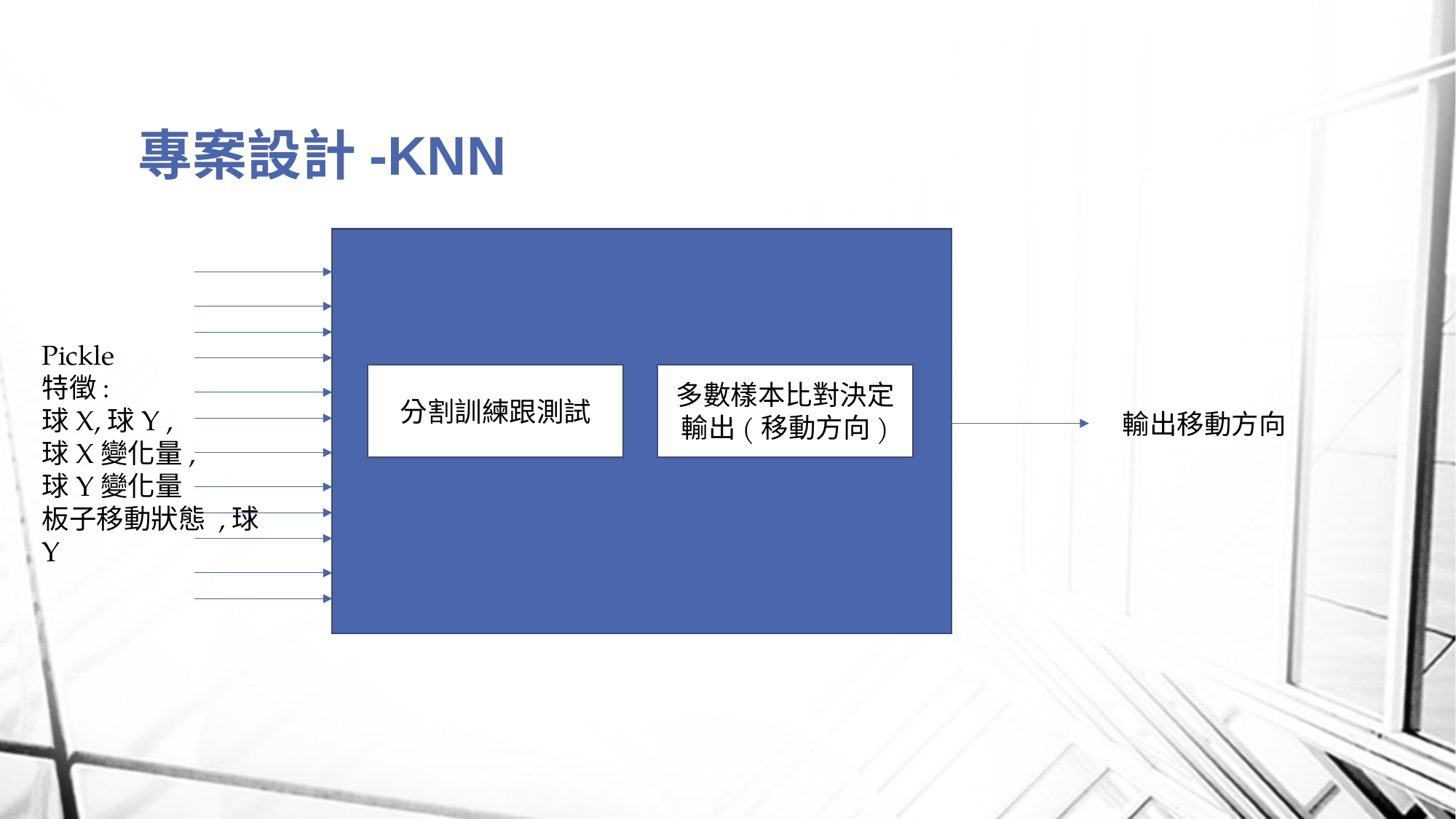

# 專案設計-KNN
KNN
Pickle
特徵:
球X,球Y ,
球X變化量,
球Y變化量
板子移動狀態 ,球Y

分割訓練跟測試
多數樣本比對決定輸出(移動方向)
輸出移動方向